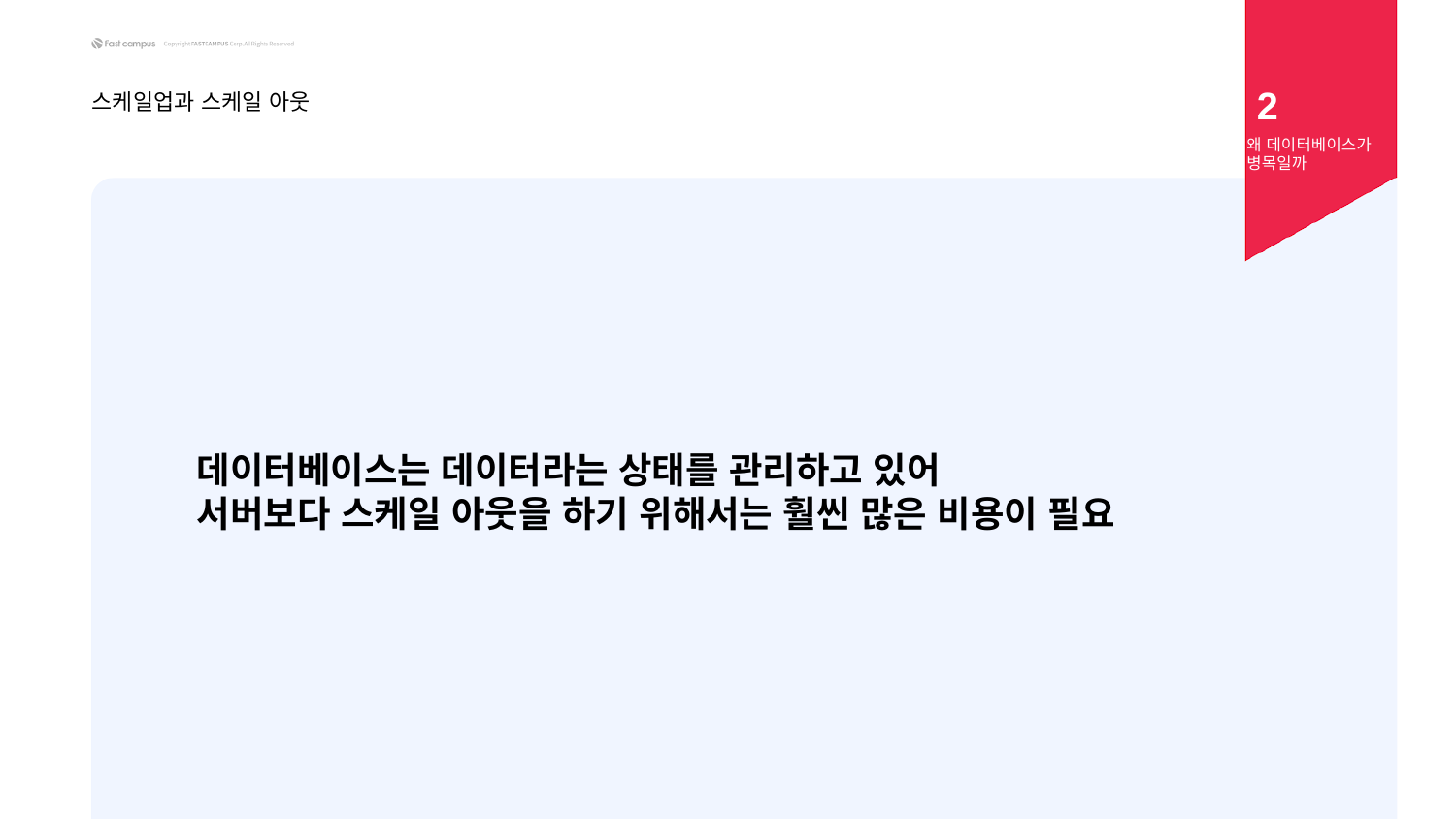

2
스케일업과 스케일 아웃
왜 데이터베이스가 병목일까
데이터베이스는 데이터라는 상태를 관리하고 있어
서버보다 스케일 아웃을 하기 위해서는 훨씬 많은 비용이 필요